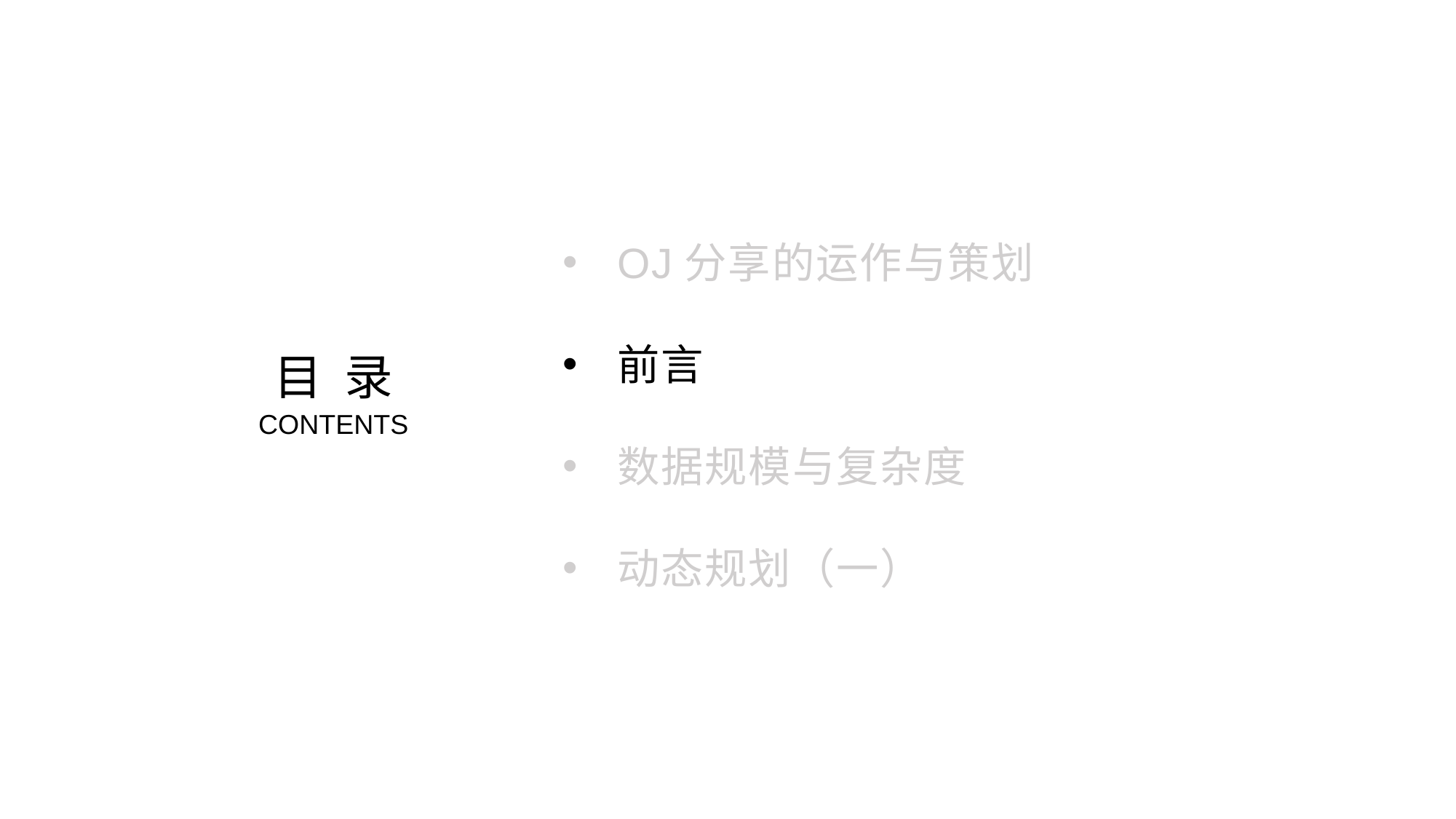

OJ分享的运作与策划

前言

数据规模与复杂度

动态规划（一）
目  录
CONTENTS